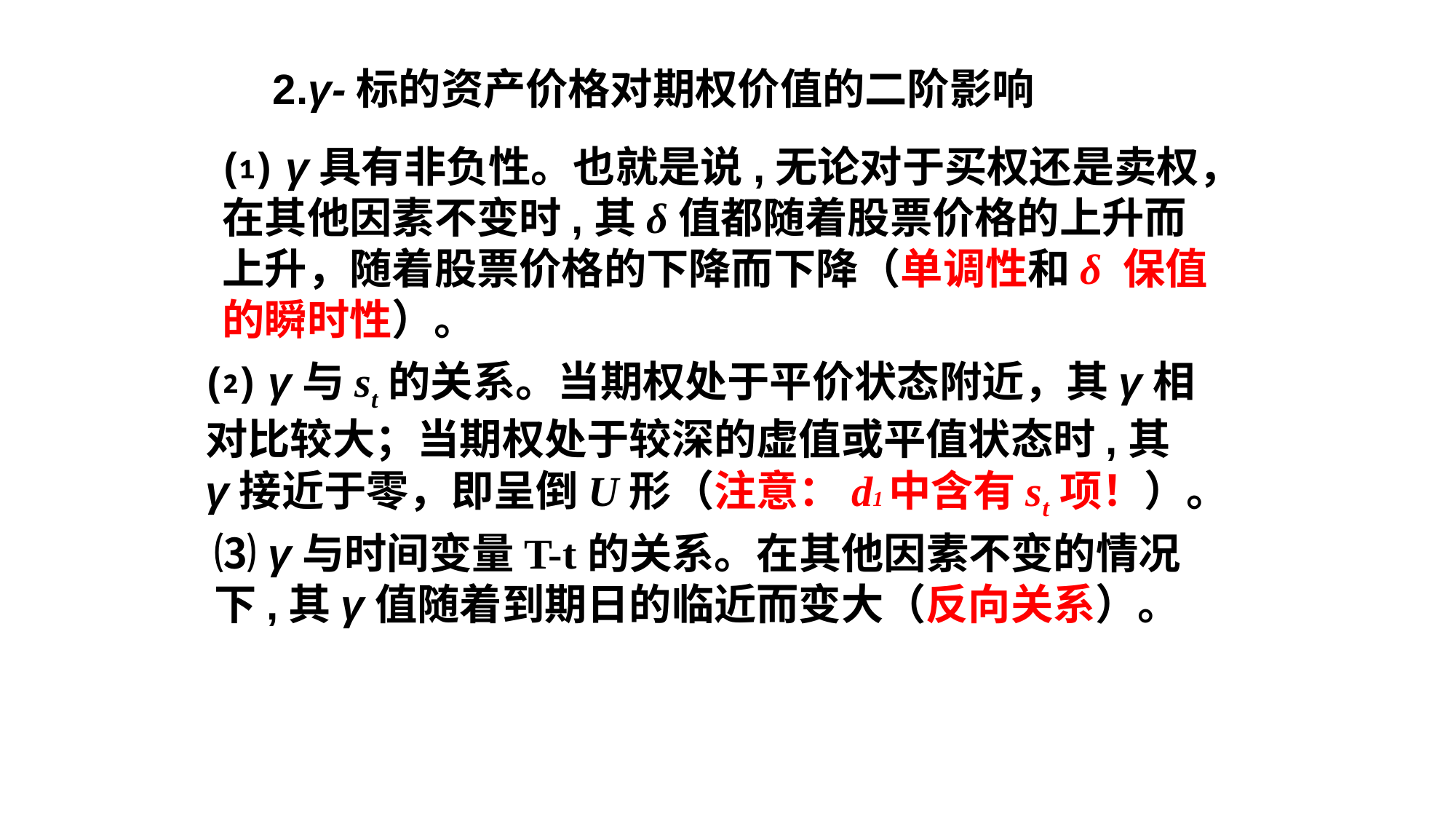

2.γ-标的资产价格对期权价值的二阶影响
⑴ γ具有非负性。也就是说,无论对于买权还是卖权，在其他因素不变时,其δ值都随着股票价格的上升而上升，随着股票价格的下降而下降（单调性和δ 保值的瞬时性）。
⑵ γ与st的关系。当期权处于平价状态附近，其γ相对比较大；当期权处于较深的虚值或平值状态时,其γ接近于零，即呈倒U形（注意：d1中含有st项！）。
⑶ γ与时间变量T-t的关系。在其他因素不变的情况下,其γ值随着到期日的临近而变大（反向关系）。